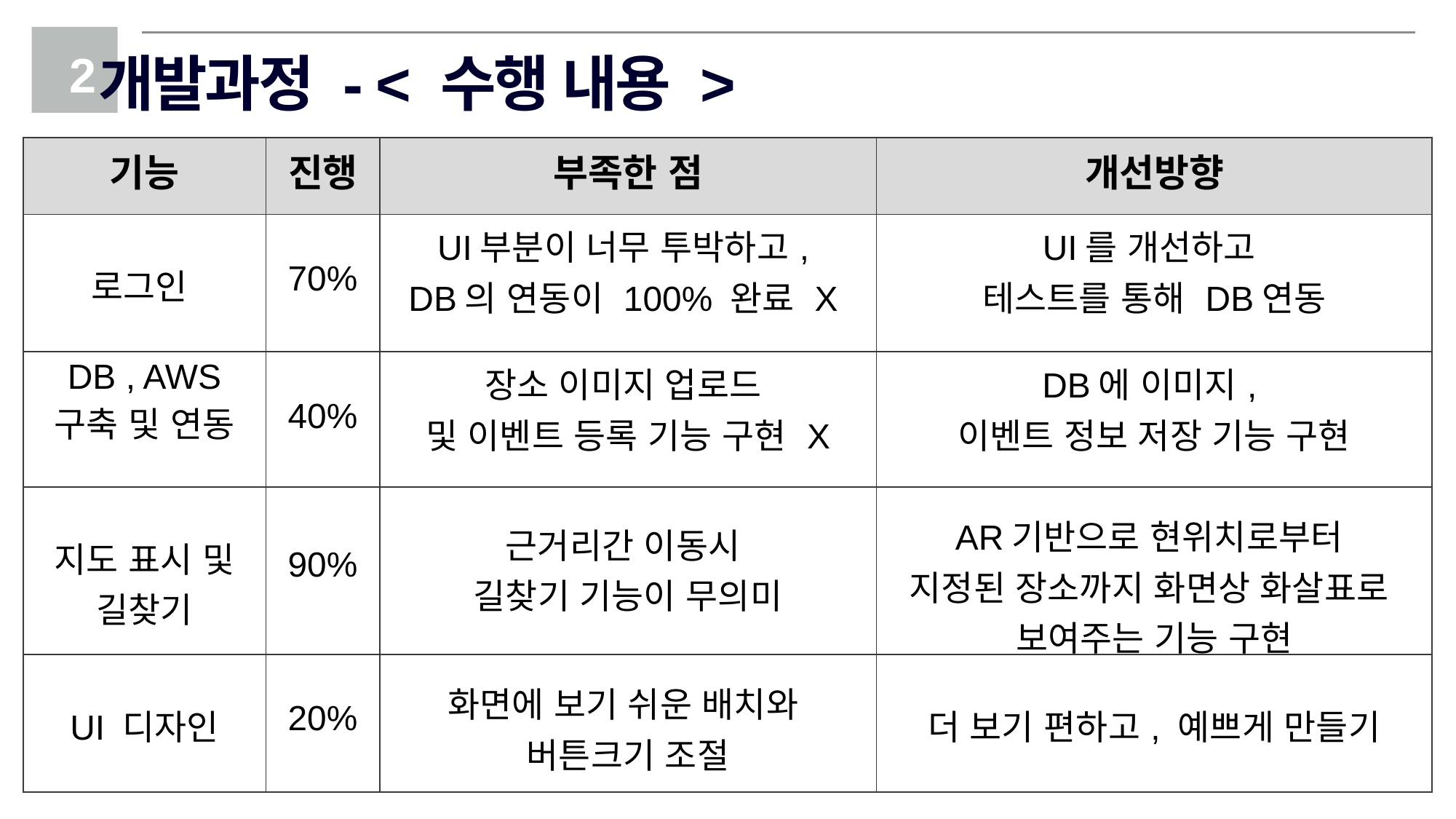

2
개발과정 - < 수행 내용 >
| 기능 | 진행 | 부족한 점 | 개선방향 |
| --- | --- | --- | --- |
| 로그인 | 70% | UI부분이 너무 투박하고, DB의 연동이 100% 완료 X | UI를 개선하고 테스트를 통해 DB연동 |
| DB , AWS 구축 및 연동 | 40% | 장소 이미지 업로드 및 이벤트 등록 기능 구현 X | DB에 이미지, 이벤트 정보 저장 기능 구현 |
| 지도 표시 및 길찾기 | 90% | 근거리간 이동시 길찾기 기능이 무의미 | AR기반으로 현위치로부터 지정된 장소까지 화면상 화살표로 보여주는 기능 구현 |
| UI 디자인 | 20% | 화면에 보기 쉬운 배치와 버튼크기 조절 | 더 보기 편하고, 예쁘게 만들기 |

Copyrightⓒ. Saebyeol Yu. All Rights Reserved.